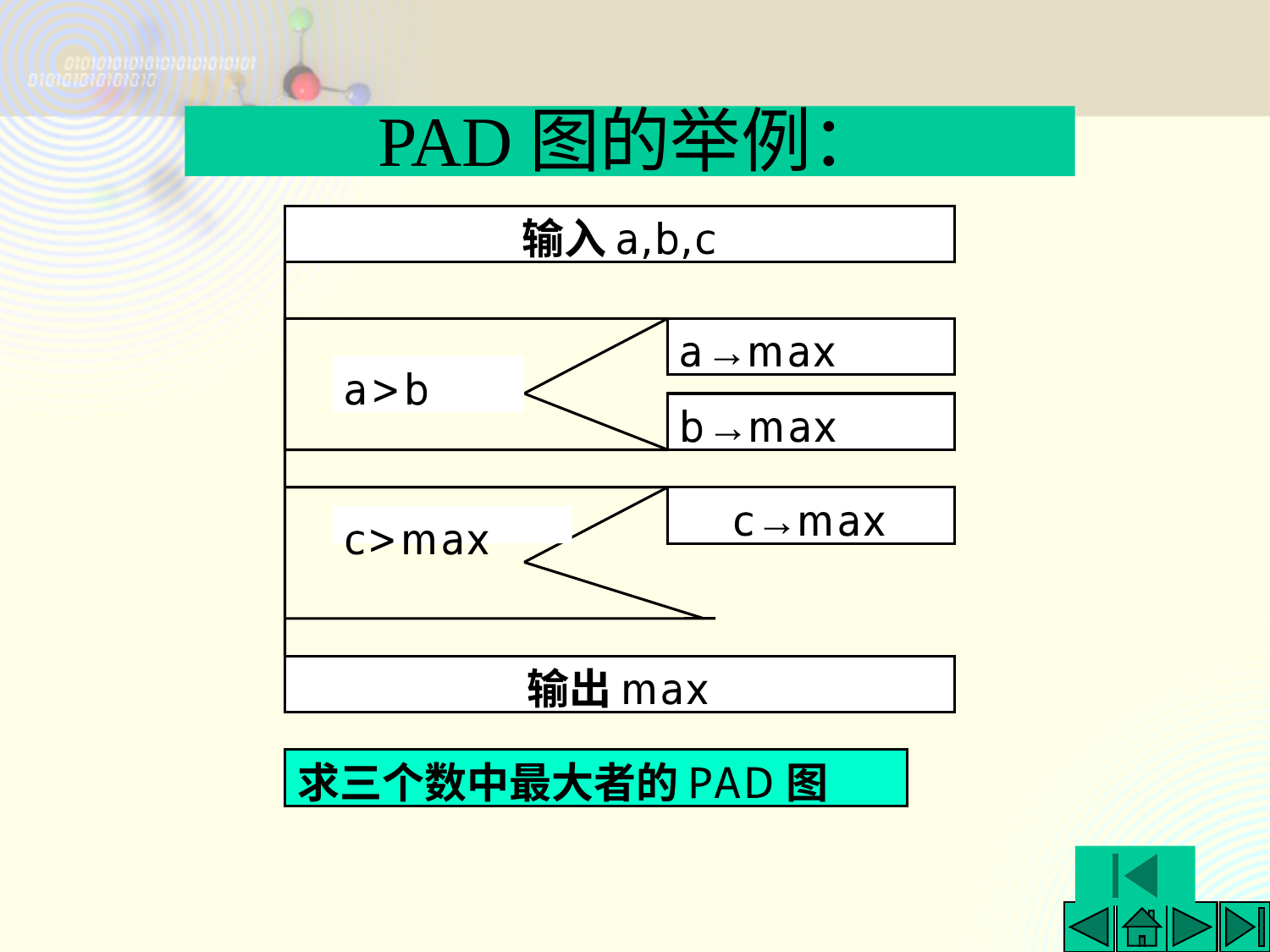

PAD图的举例：
输入a,b,c

a→max
a>b

b→max

c→max

c>max

输出max

求三个数中最大者的PAD图